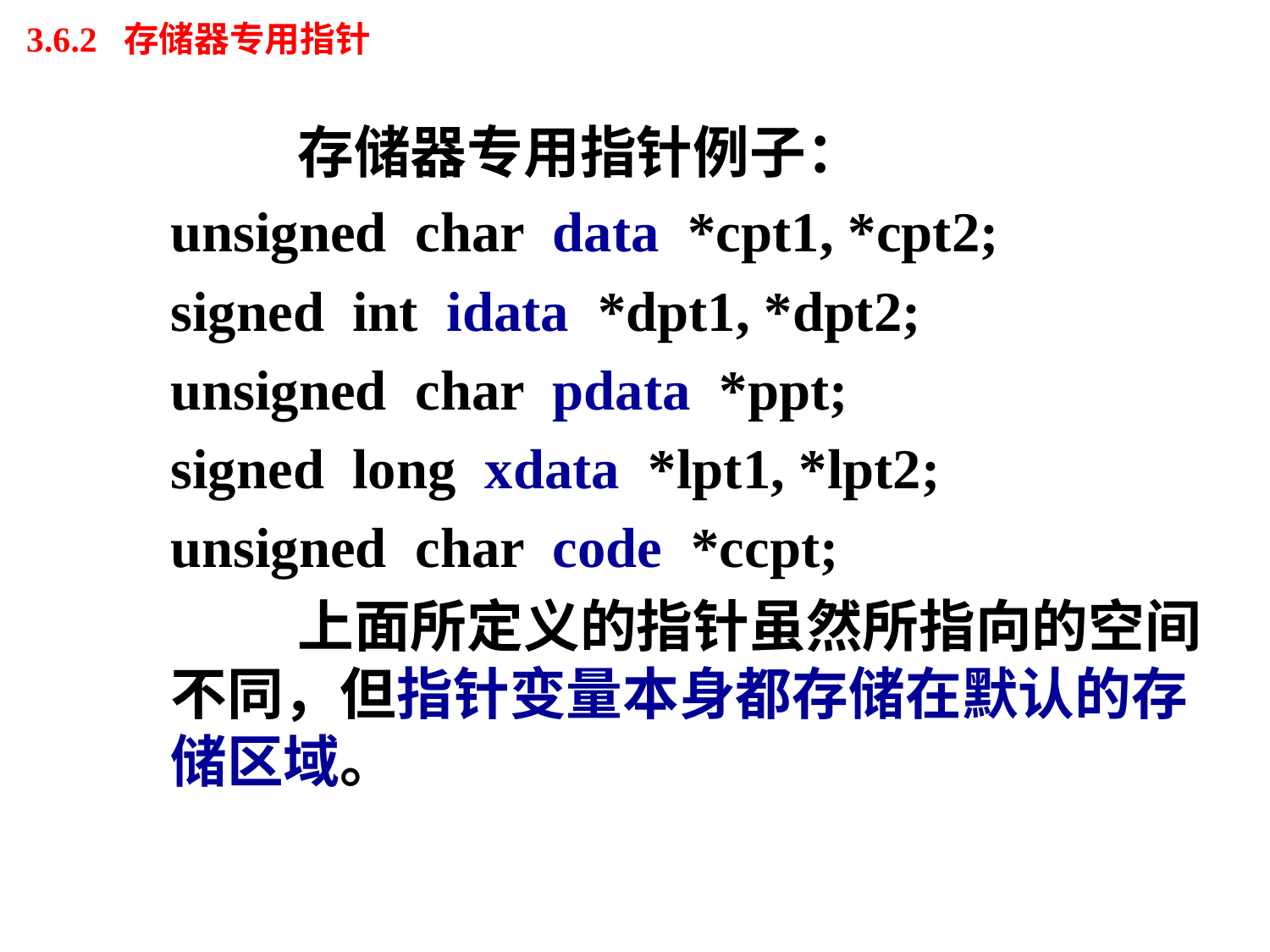

# 3.6.2  存储器专用指针
		存储器专用指针例子：
	unsigned  char  data  *cpt1, *cpt2;
	signed  int  idata  *dpt1, *dpt2;
	unsigned  char  pdata  *ppt;
	signed  long  xdata  *lpt1, *lpt2;
	unsigned  char  code  *ccpt;
		上面所定义的指针虽然所指向的空间不同，但指针变量本身都存储在默认的存储区域。